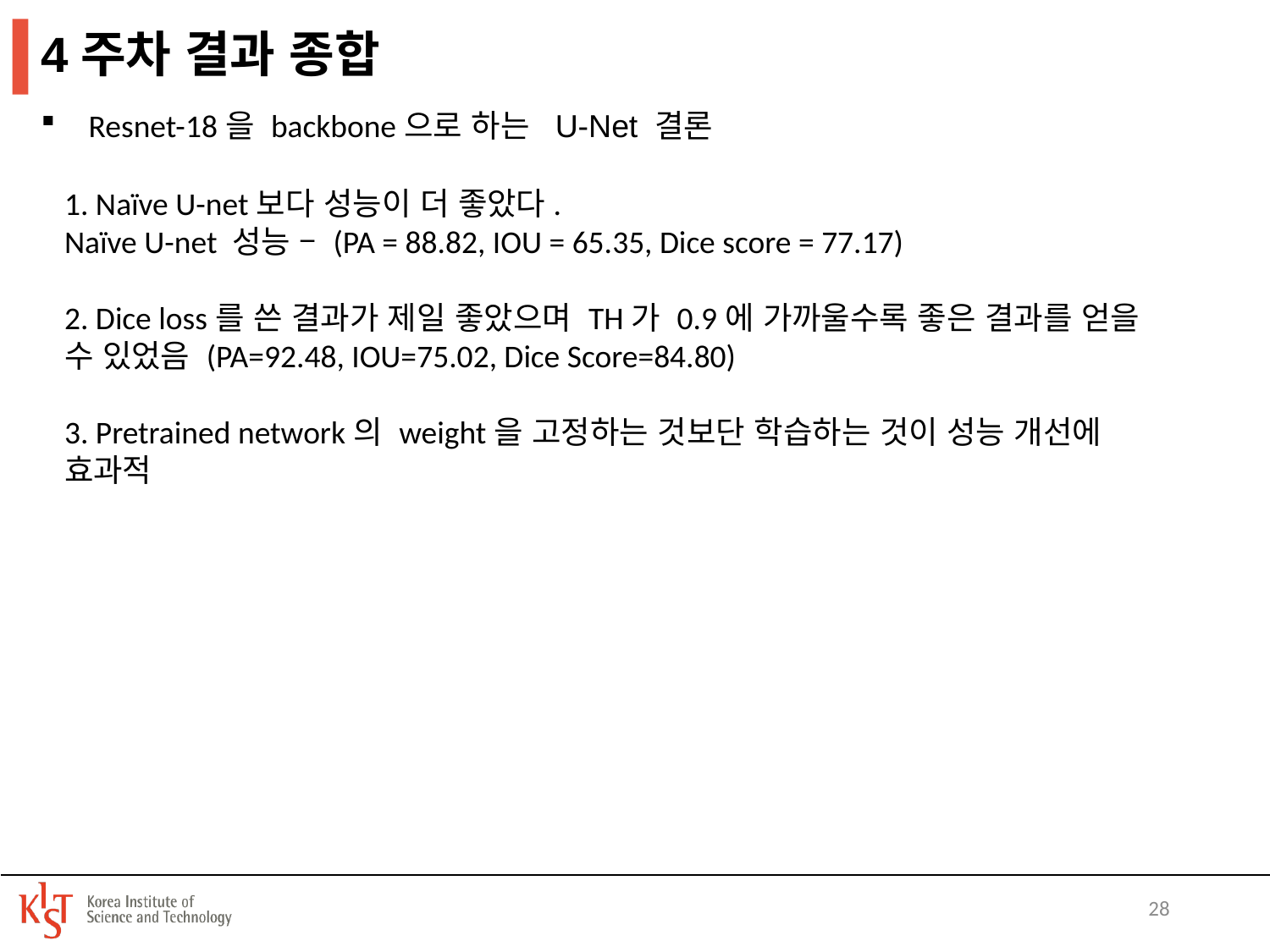

# 4주차 결과 종합
Resnet-18을 backbone으로 하는  U-Net 결론
1. Naïve U-net보다 성능이 더 좋았다.
Naïve U-net 성능 – (PA = 88.82, IOU = 65.35, Dice score = 77.17)

2. Dice loss를 쓴 결과가 제일 좋았으며 TH가 0.9에 가까울수록 좋은 결과를 얻을 수 있었음 (PA=92.48, IOU=75.02, Dice Score=84.80)

3. Pretrained network의 weight을 고정하는 것보단 학습하는 것이 성능 개선에 효과적

28